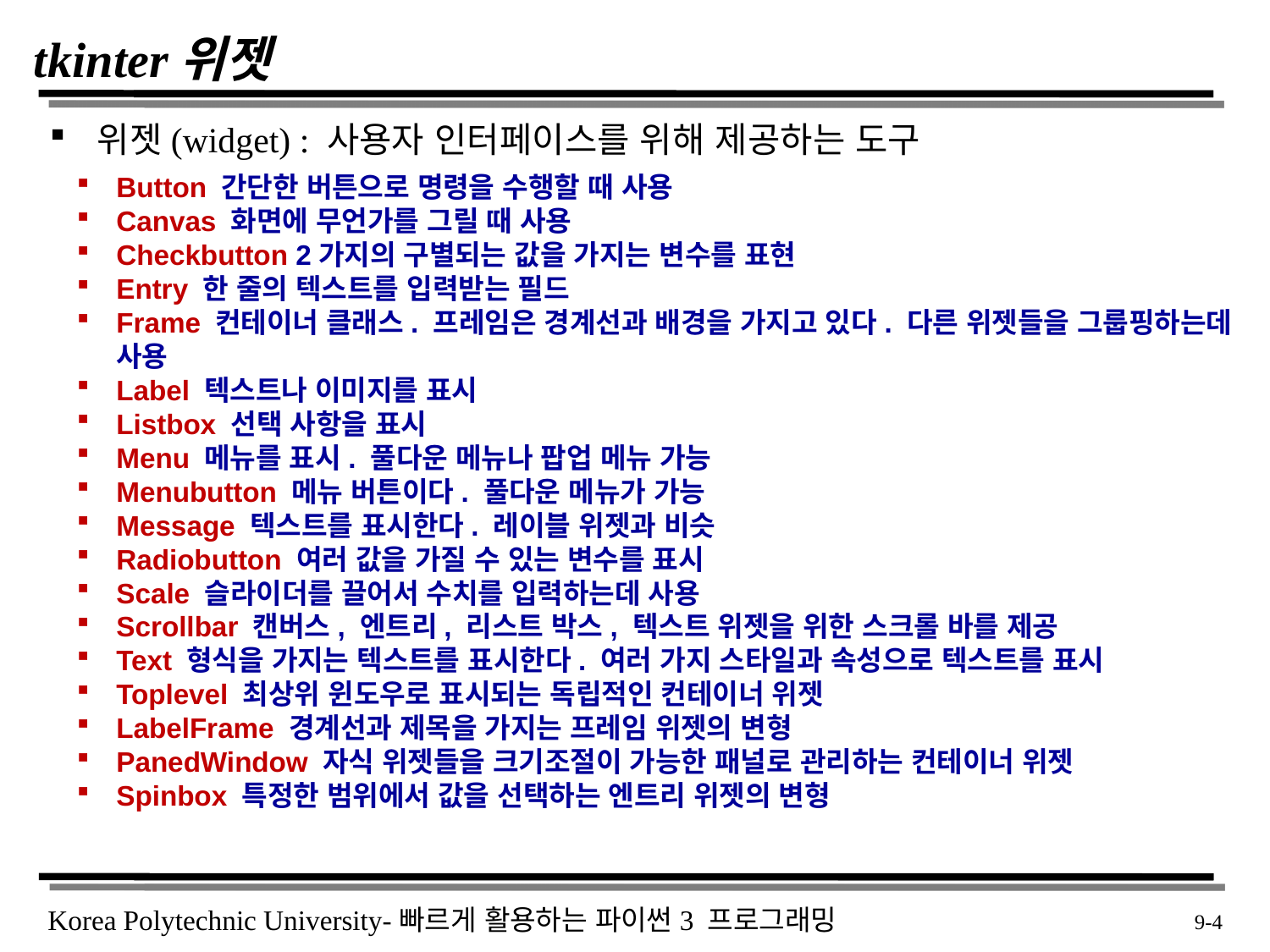

# tkinter위젯
위젯(widget) : 사용자 인터페이스를 위해 제공하는 도구

Button 간단한 버튼으로 명령을 수행할 때 사용
Canvas 화면에 무언가를 그릴 때 사용
Checkbutton 2가지의 구별되는 값을 가지는 변수를 표현
Entry 한 줄의 텍스트를 입력받는 필드
Frame 컨테이너 클래스. 프레임은 경계선과 배경을 가지고 있다. 다른 위젯들을 그룹핑하는데 사용
Label 텍스트나 이미지를 표시
Listbox 선택 사항을 표시
Menu 메뉴를 표시. 풀다운 메뉴나 팝업 메뉴 가능
Menubutton 메뉴 버튼이다. 풀다운 메뉴가 가능
Message 텍스트를 표시한다. 레이블 위젯과 비슷
Radiobutton 여러 값을 가질 수 있는 변수를 표시
Scale 슬라이더를 끌어서 수치를 입력하는데 사용
Scrollbar 캔버스, 엔트리, 리스트 박스, 텍스트 위젯을 위한 스크롤 바를 제공
Text 형식을 가지는 텍스트를 표시한다. 여러 가지 스타일과 속성으로 텍스트를 표시
Toplevel 최상위 윈도우로 표시되는 독립적인 컨테이너 위젯
LabelFrame 경계선과 제목을 가지는 프레임 위젯의 변형
PanedWindow 자식 위젯들을 크기조절이 가능한 패널로 관리하는 컨테이너 위젯
Spinbox 특정한 범위에서 값을 선택하는 엔트리 위젯의 변형
 9-4